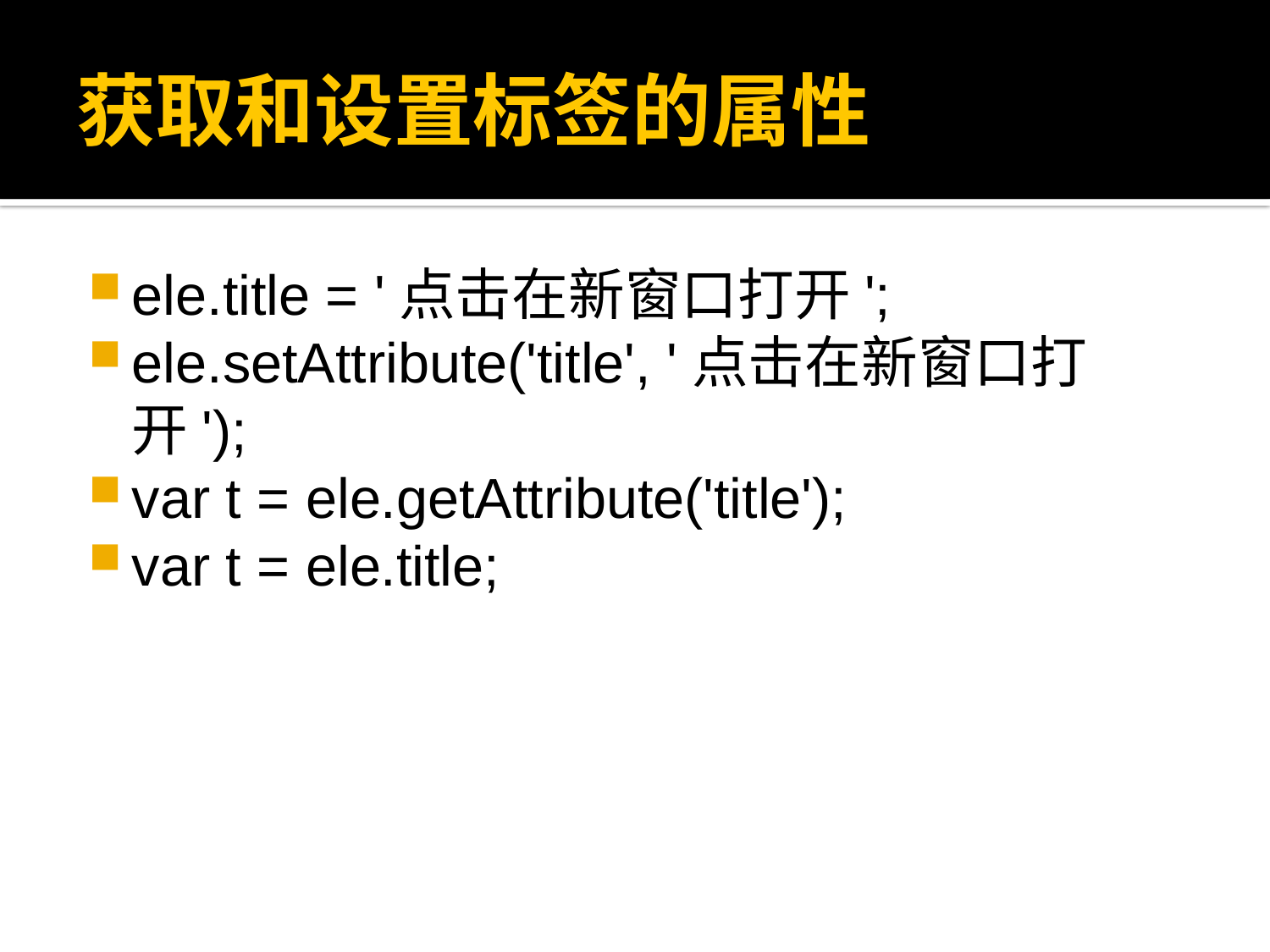

# 获取和设置标签的属性
ele.title = '点击在新窗口打开';
ele.setAttribute('title', '点击在新窗口打开');
var t = ele.getAttribute('title');
var t = ele.title;